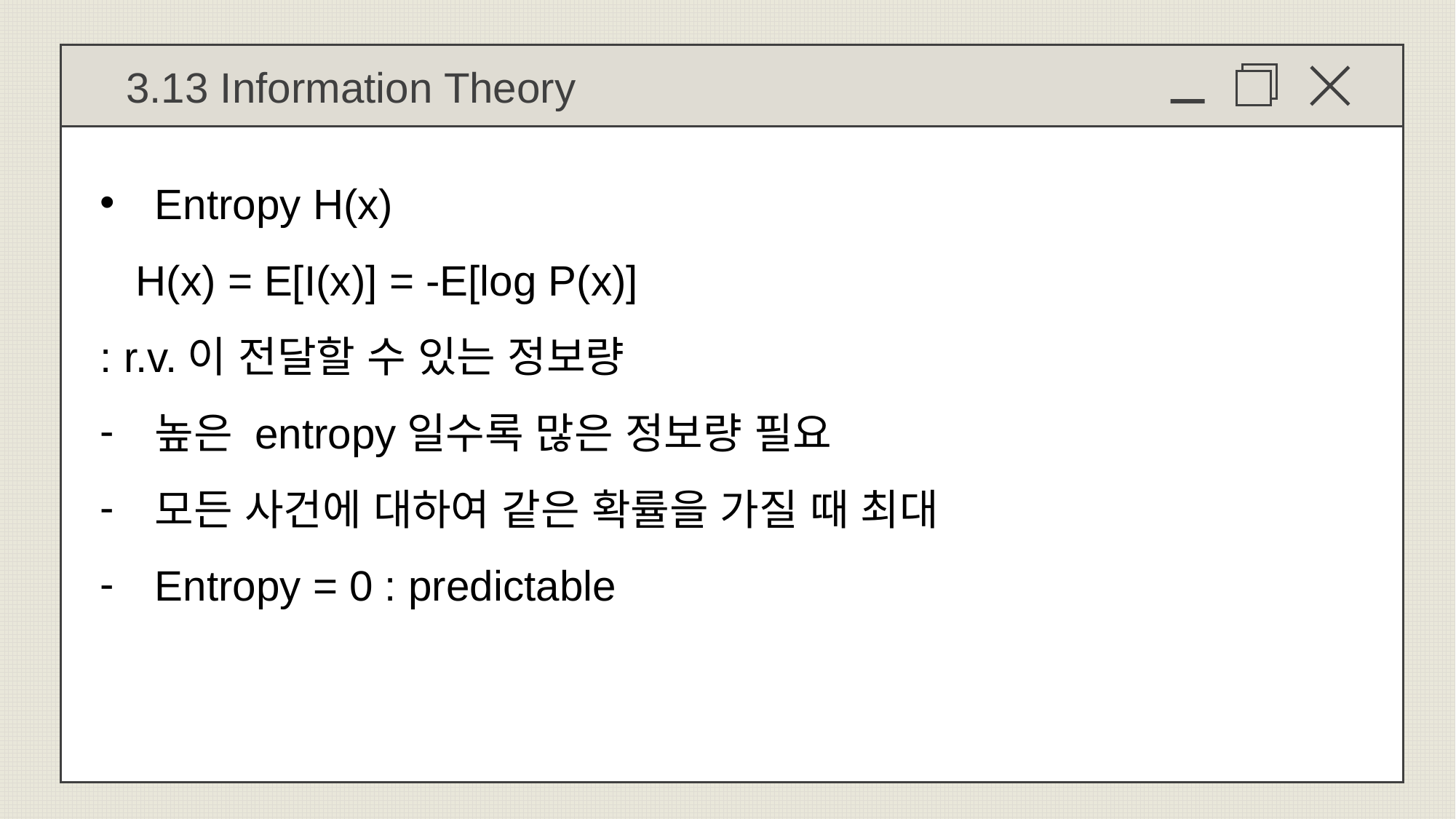

3.13 Information Theory

Entropy H(x)
   H(x) = E[I(x)] = -E[log P(x)]
: r.v.이 전달할 수 있는 정보량
높은 entropy일수록 많은 정보량 필요
모든 사건에 대하여 같은 확률을 가질 때 최대
Entropy = 0 : predictable